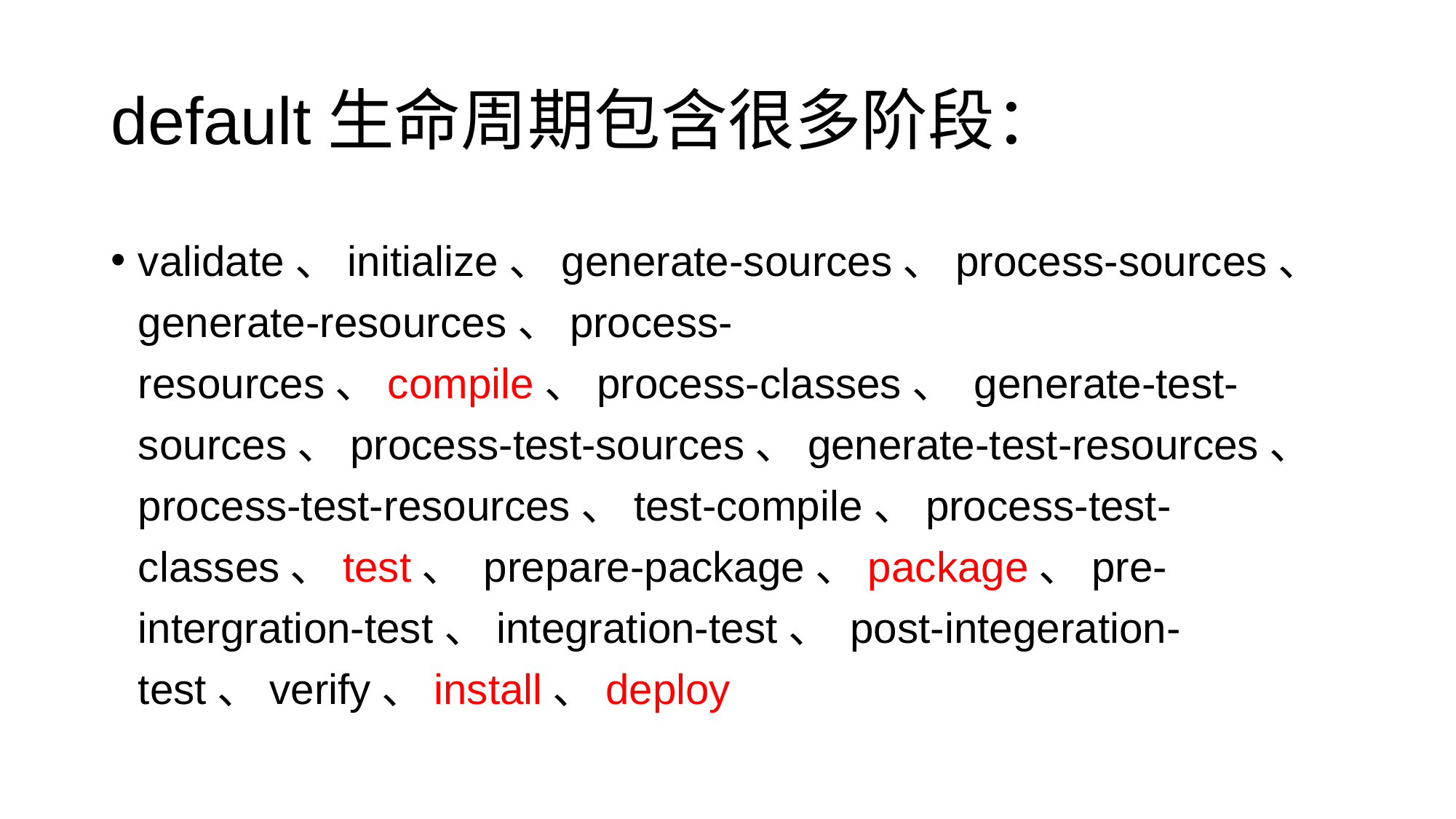

# default生命周期包含很多阶段：
validate、initialize、generate-sources、process-sources、 generate-resources、process-resources、compile、process-classes、 generate-test-sources、process-test-sources、generate-test-resources、 process-test-resources、test-compile、process-test-classes、test、 prepare-package、package、pre-intergration-test、integration-test、 post-integeration-test、verify、install、deploy